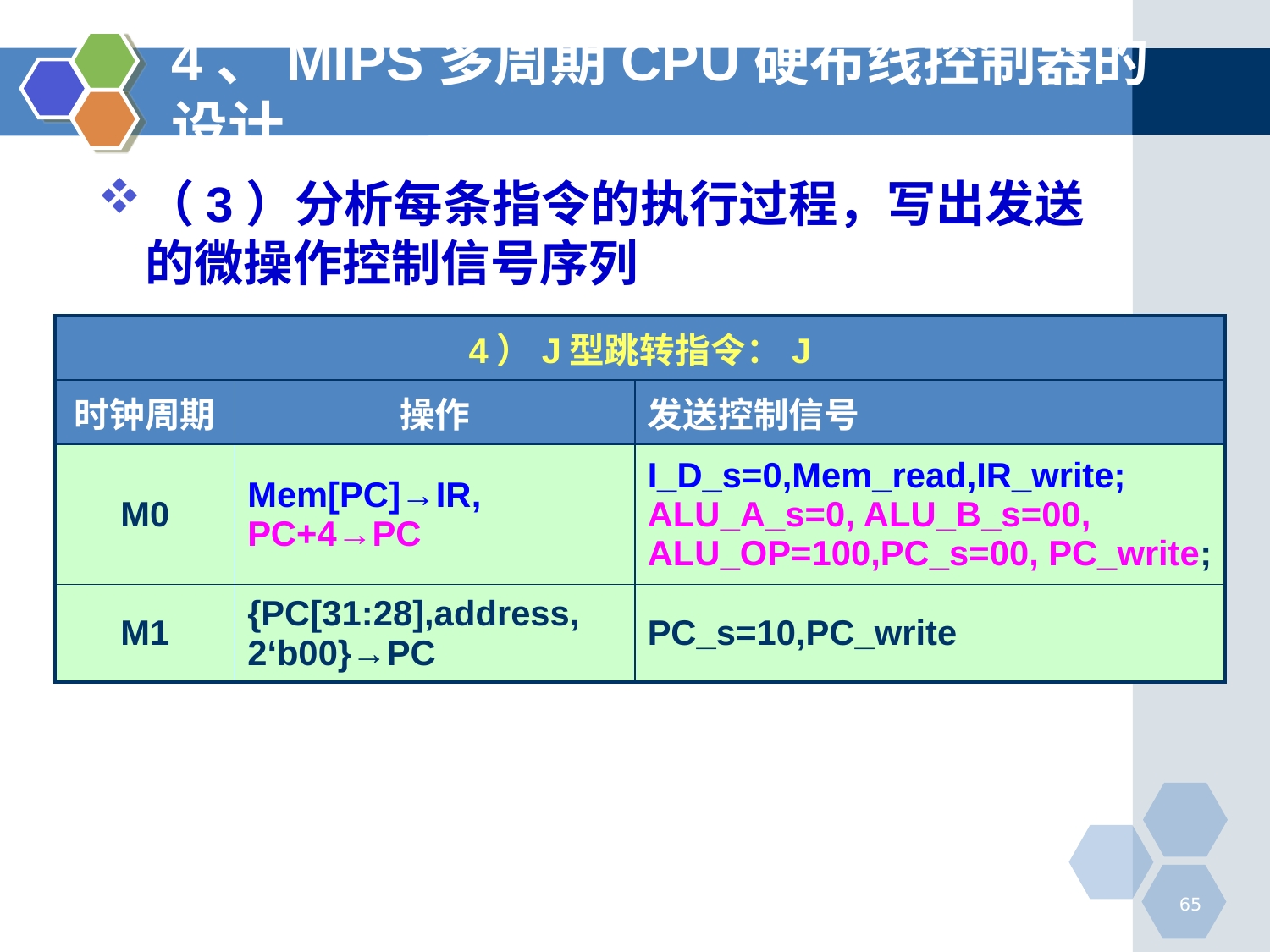

# 4、MIPS多周期CPU硬布线控制器的设计
（3）分析每条指令的执行过程，写出发送的微操作控制信号序列

| 4）J型跳转指令：J |  |  |
| --- | --- | --- |
| 时钟周期 | 操作 | 发送控制信号 |
| M0 | Mem[PC]→IR, PC+4→PC | I\_D\_s=0,Mem\_read,IR\_write; ALU\_A\_s=0, ALU\_B\_s=00, ALU\_OP=100,PC\_s=00, PC\_write; |
| M1 | {PC[31:28],address, 2‘b00}→PC | PC\_s=10,PC\_write |
65